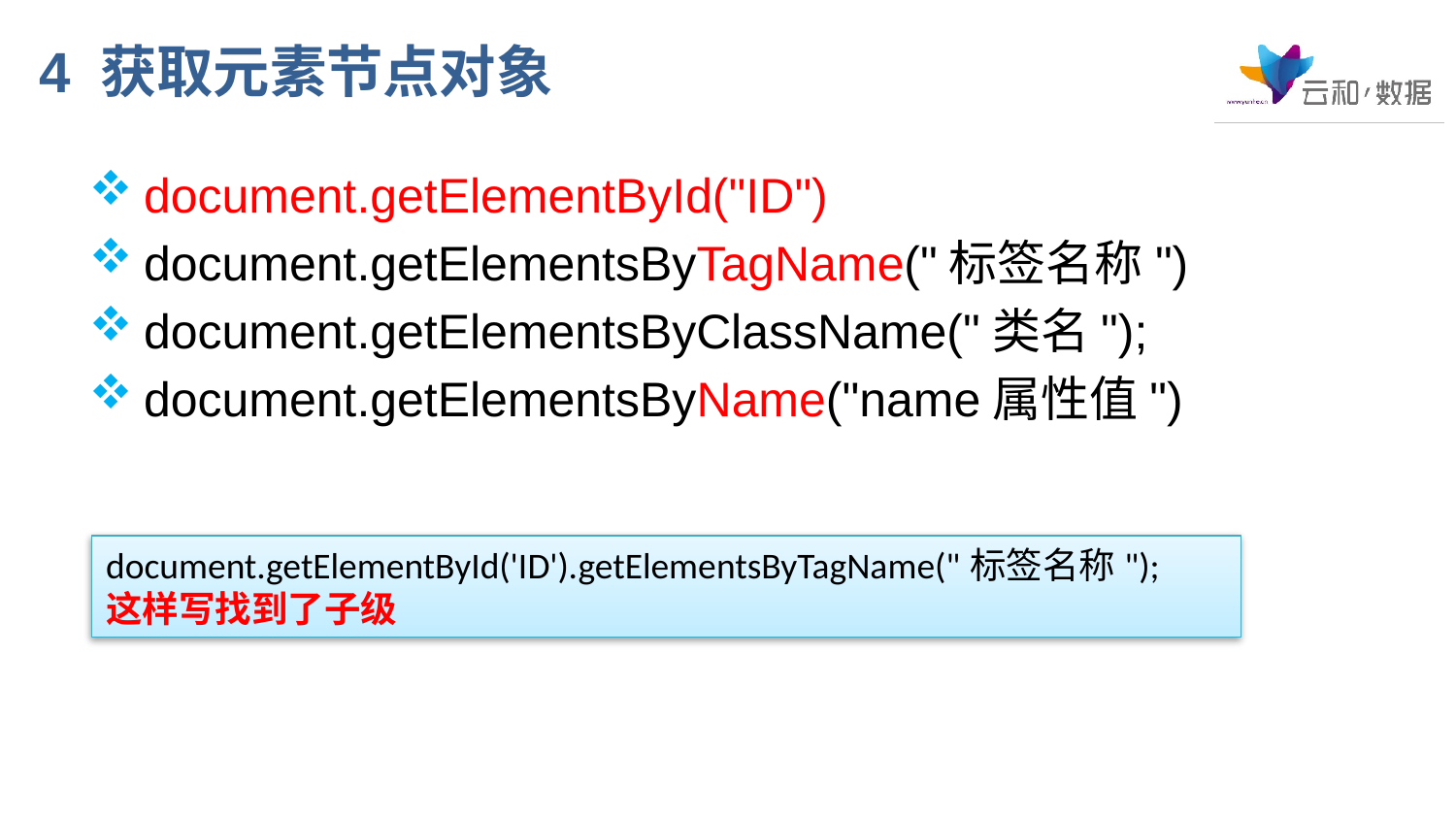

# 4 获取元素节点对象
document.getElementById("ID")
document.getElementsByTagName("标签名称")
document.getElementsByClassName("类名");
document.getElementsByName("name属性值")
document.getElementById('ID').getElementsByTagName("标签名称");
这样写找到了子级
7